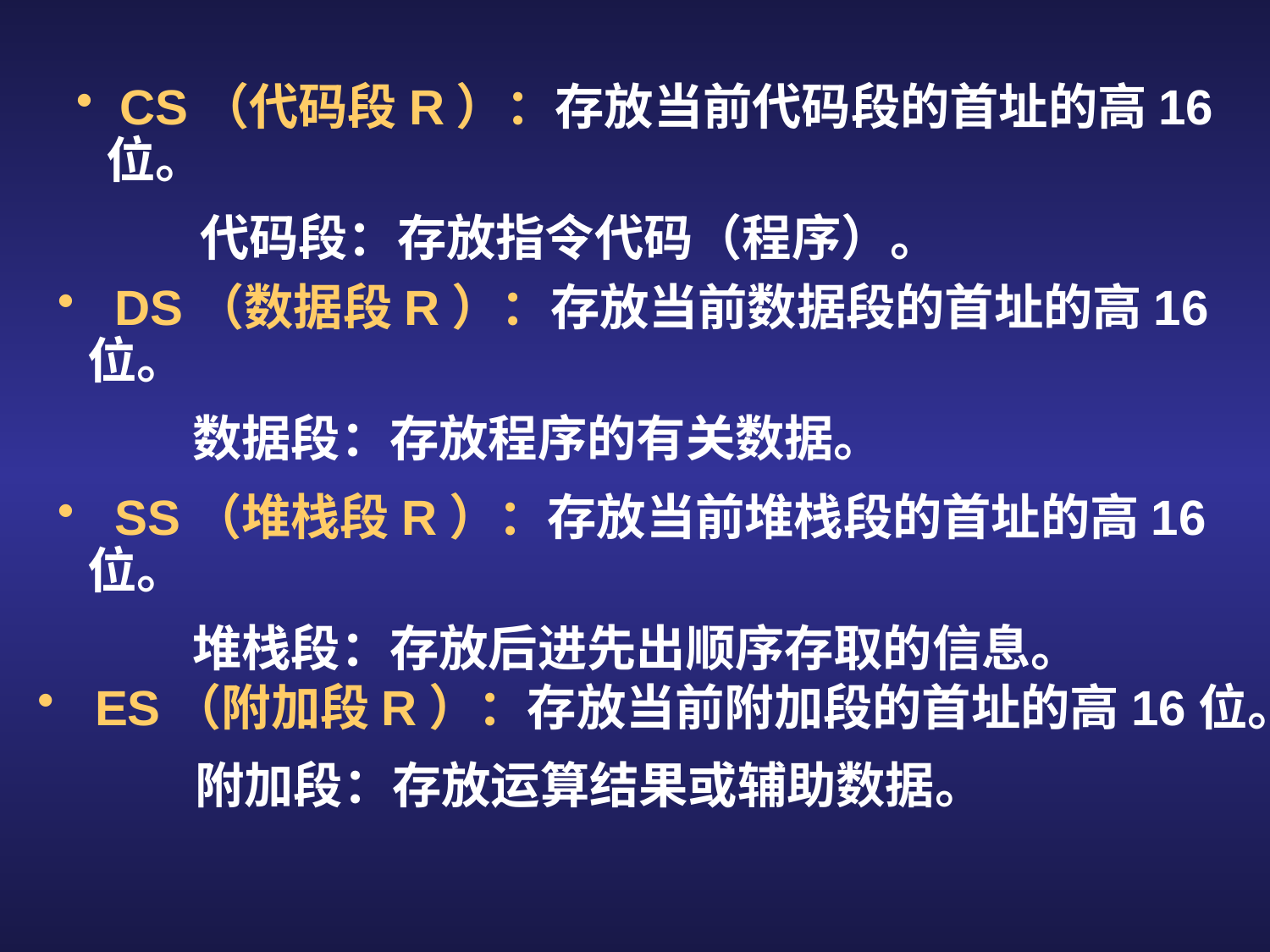

CS（代码段R）：存放当前代码段的首址的高16位。
          代码段：存放指令代码（程序）。
  DS（数据段R）：存放当前数据段的首址的高16位。
           数据段：存放程序的有关数据。
  SS（堆栈段R）：存放当前堆栈段的首址的高16位。
           堆栈段：存放后进先出顺序存取的信息。
  ES（附加段R）：存放当前附加段的首址的高16位。
             附加段：存放运算结果或辅助数据。